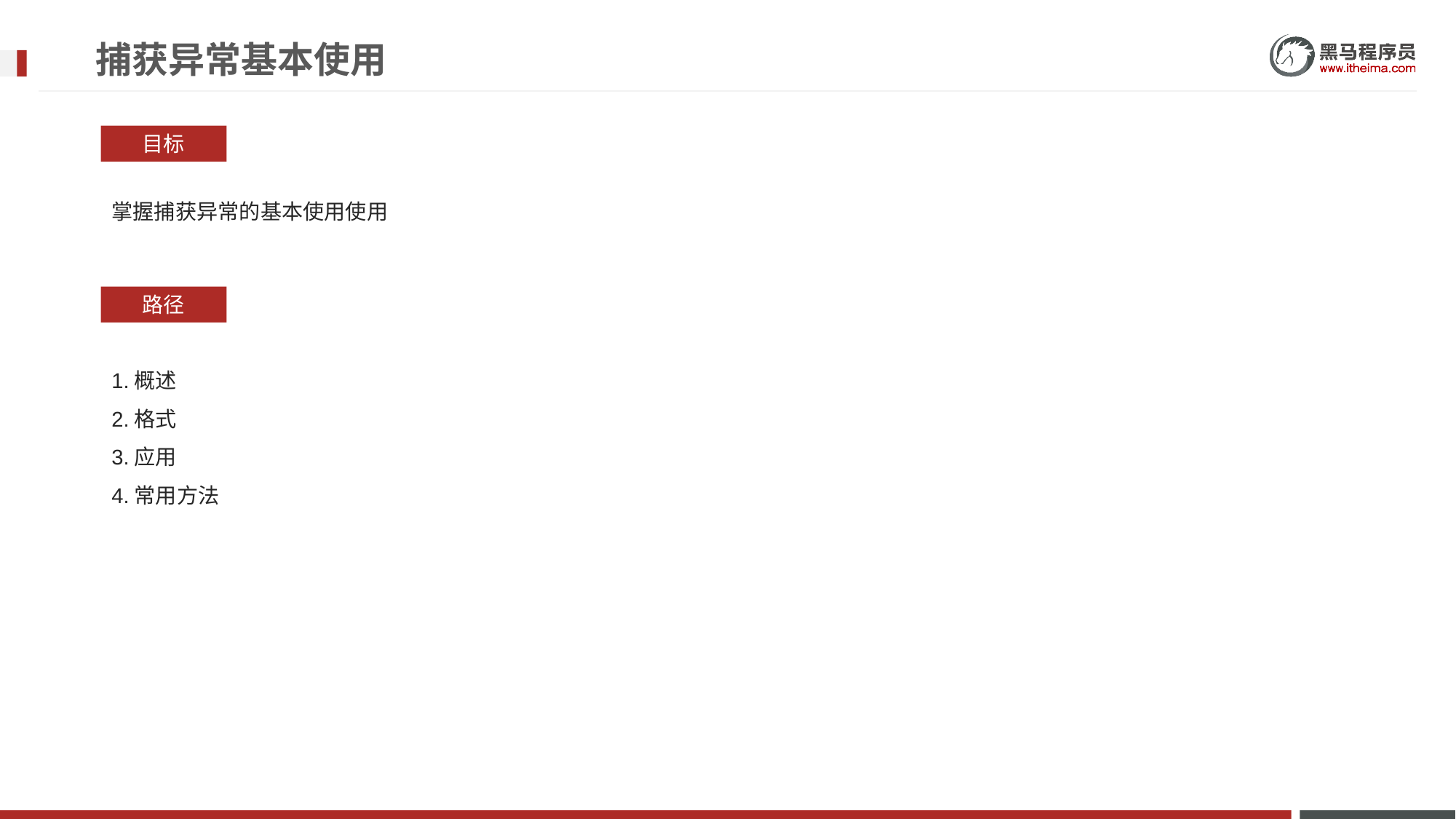

# 捕获异常基本使用
目标
掌握捕获异常的基本使用使用
路径
1.概述
2.格式
3.应用
4.常用方法